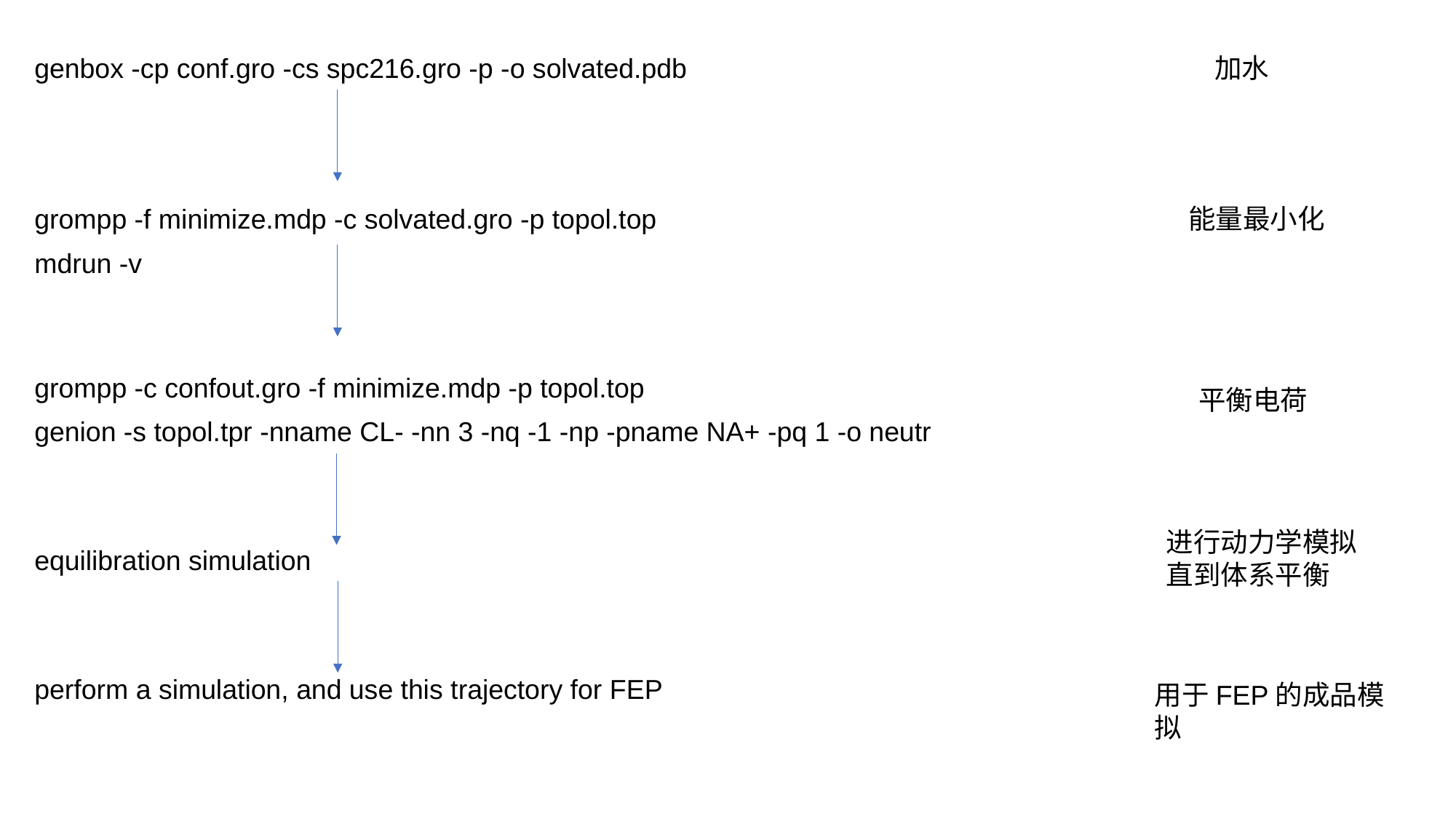

genbox -cp conf.gro -cs spc216.gro -p -o solvated.pdb
加水
grompp -f minimize.mdp -c solvated.gro -p topol.top
能量最小化
mdrun -v
grompp -c confout.gro -f minimize.mdp -p topol.top
平衡电荷
genion -s topol.tpr -nname CL- -nn 3 -nq -1 -np -pname NA+ -pq 1 -o neutr
进行动力学模拟直到体系平衡
equilibration simulation
perform a simulation, and use this trajectory for FEP
用于FEP的成品模拟